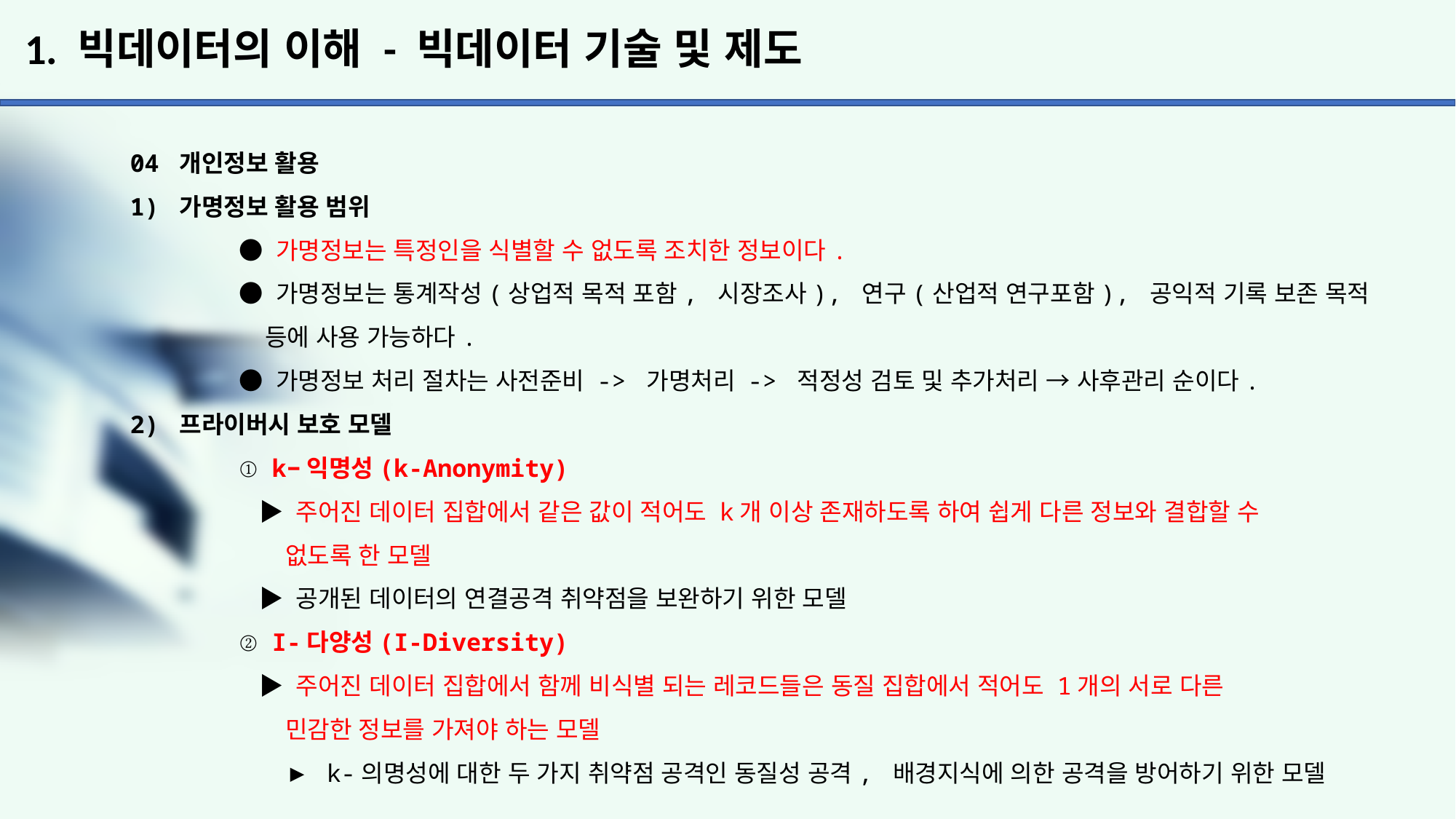

# 1. 빅데이터의 이해 - 빅데이터 기술 및 제도
04 개인정보 활용
1) 가명정보 활용 범위
	● 가명정보는 특정인을 식별할 수 없도록 조치한 정보이다.
	● 가명정보는 통계작성(상업적 목적 포함, 시장조사), 연구(산업적 연구포함), 공익적 기록 보존 목적
	   등에 사용 가능하다.
	● 가명정보 처리 절차는 사전준비 -> 가명처리 -> 적정성 검토 및 추가처리 → 사후관리 순이다.
2) 프라이버시 보호 모델
	① k−익명성(k-Anonymity)
	   ▶ 주어진 데이터 집합에서 같은 값이 적어도 k개 이상 존재하도록 하여 쉽게 다른 정보와 결합할 수
	      없도록 한 모델
	   ▶ 공개된 데이터의 연결공격 취약점을 보완하기 위한 모델
	② I-다양성(I-Diversity)
	   ▶ 주어진 데이터 집합에서 함께 비식별 되는 레코드들은 동질 집합에서 적어도 1개의 서로 다른
	      민감한 정보를 가져야 하는 모델
	   ▶ k-의명성에 대한 두 가지 취약점 공격인 동질성 공격, 배경지식에 의한 공격을 방어하기 위한 모델